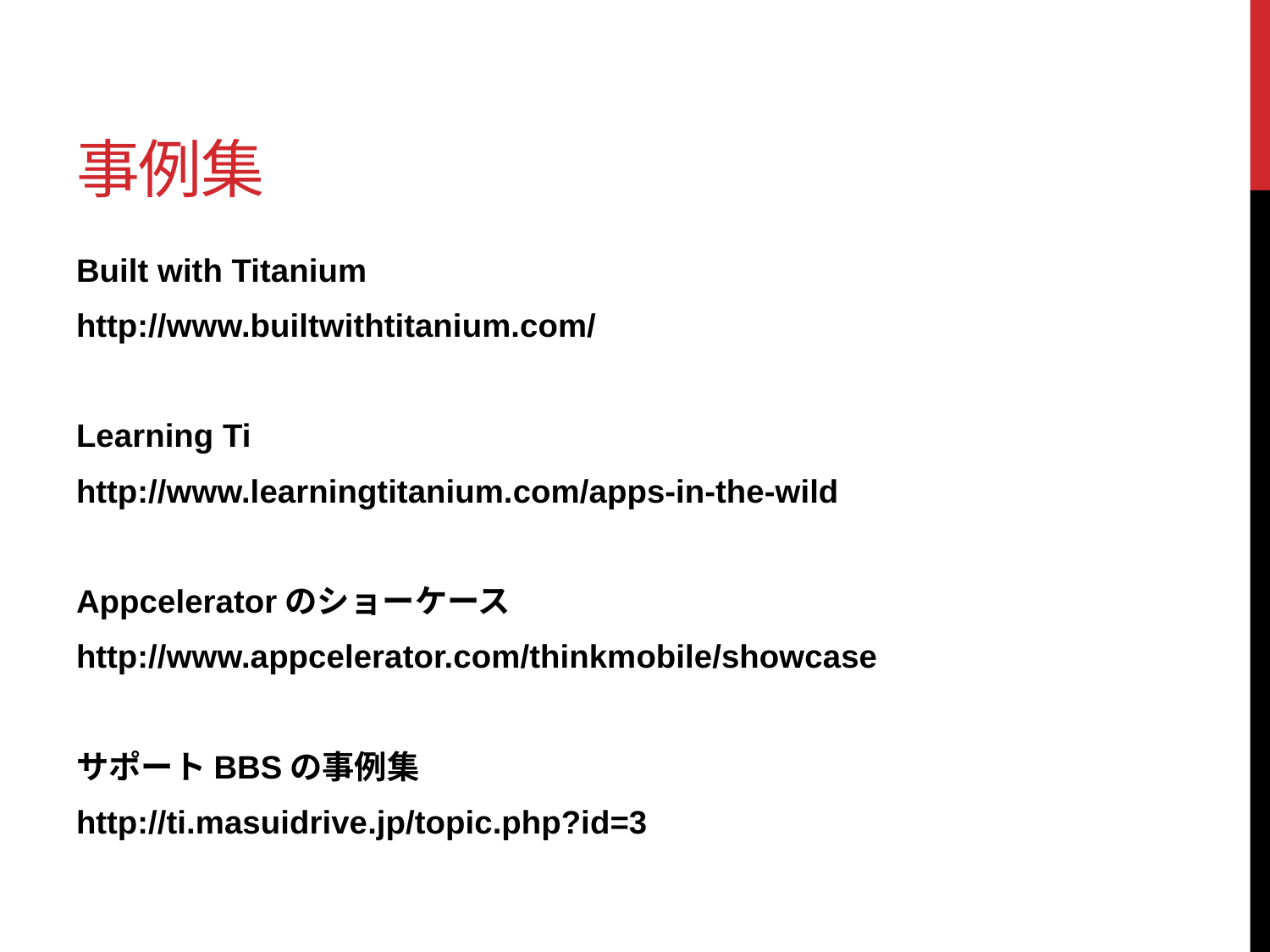

# 事例集
Built with Titanium
http://www.builtwithtitanium.com/

Learning Ti
http://www.learningtitanium.com/apps-in-the-wild

Appceleratorのショーケース
http://www.appcelerator.com/thinkmobile/showcase

サポートBBSの事例集
http://ti.masuidrive.jp/topic.php?id=3